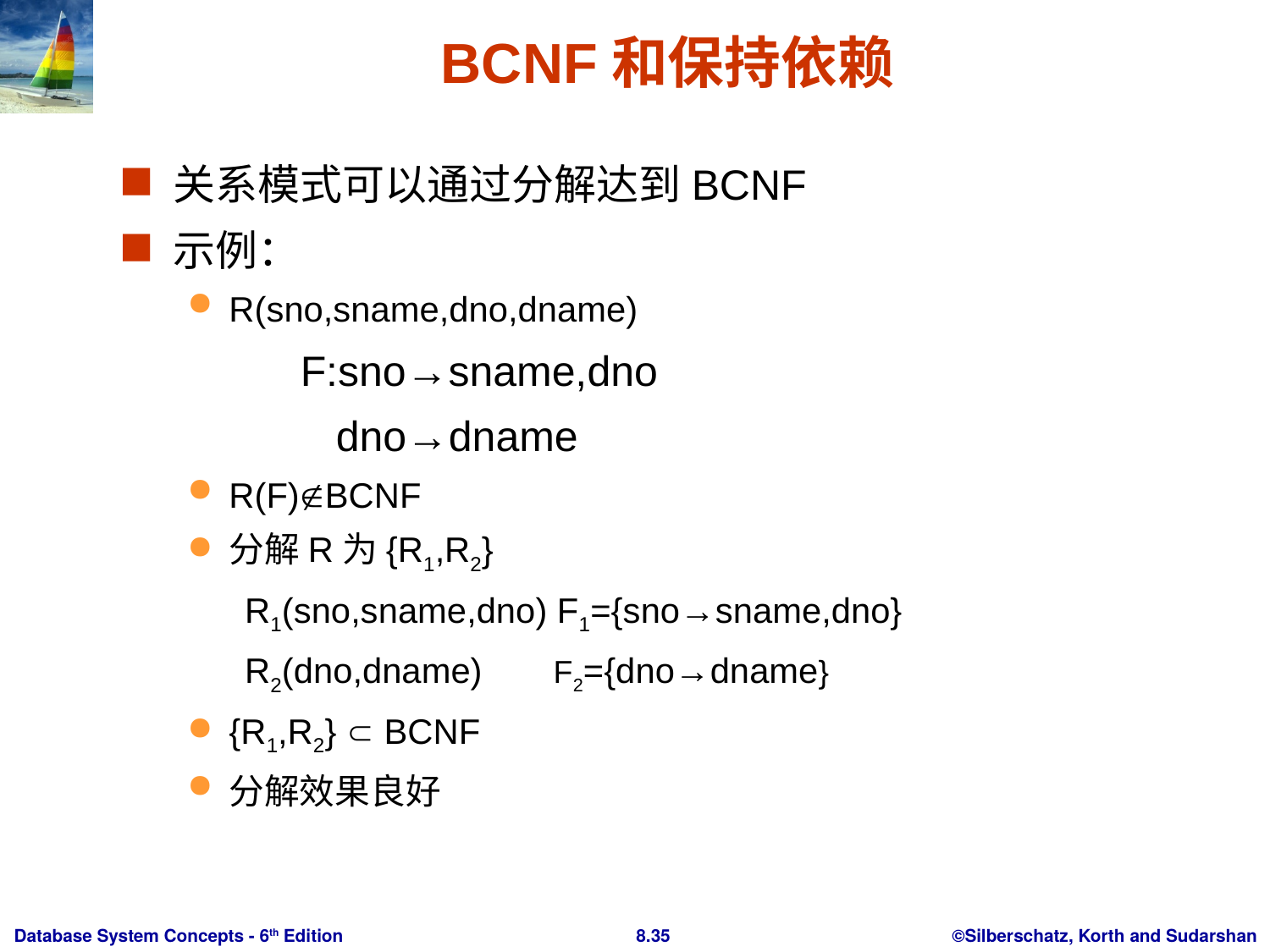

# BCNF和保持依赖
关系模式可以通过分解达到BCNF
示例：
R(sno,sname,dno,dname)
		F:sno→sname,dno
		   dno→dname
R(F)∉BCNF
分解R为{R1,R2}
R1(sno,sname,dno) F1={sno→sname,dno}
R2(dno,dname)        F2={dno→dname}
{R1,R2} ⊂ BCNF
分解效果良好